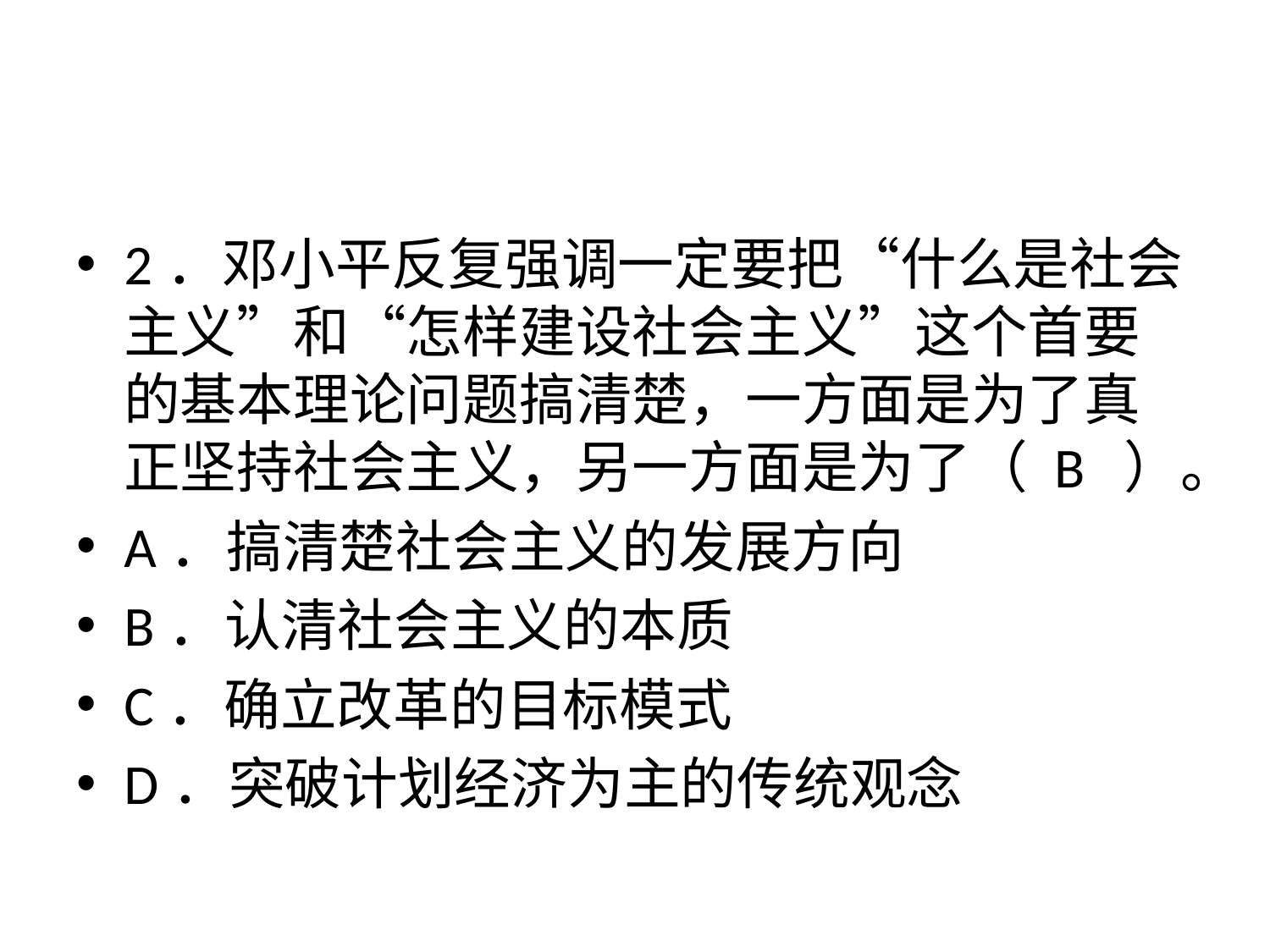

#
2．邓小平反复强调一定要把“什么是社会主义”和“怎样建设社会主义”这个首要的基本理论问题搞清楚，一方面是为了真正坚持社会主义，另一方面是为了（ B  ）。
A．搞清楚社会主义的发展方向
B．认清社会主义的本质
C．确立改革的目标模式
D．突破计划经济为主的传统观念